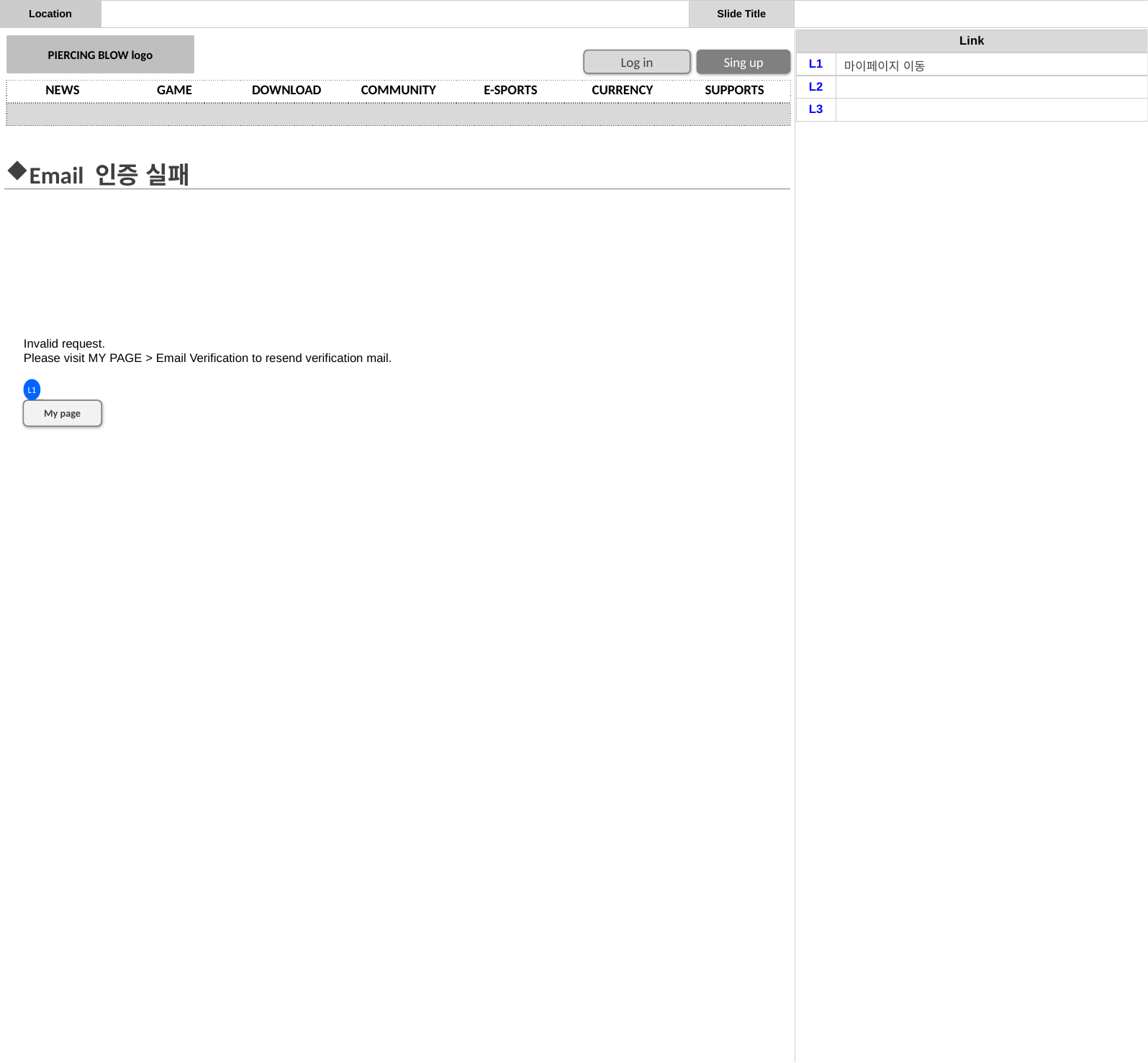

#
| Link |  |
| --- | --- |
| L1 | 마이페이지 이동 |
| L2 |  |
| L3 |  |
Email 인증 실패
Invalid request.
Please visit MY PAGE > Email Verification to resend verification mail.
L1
My page